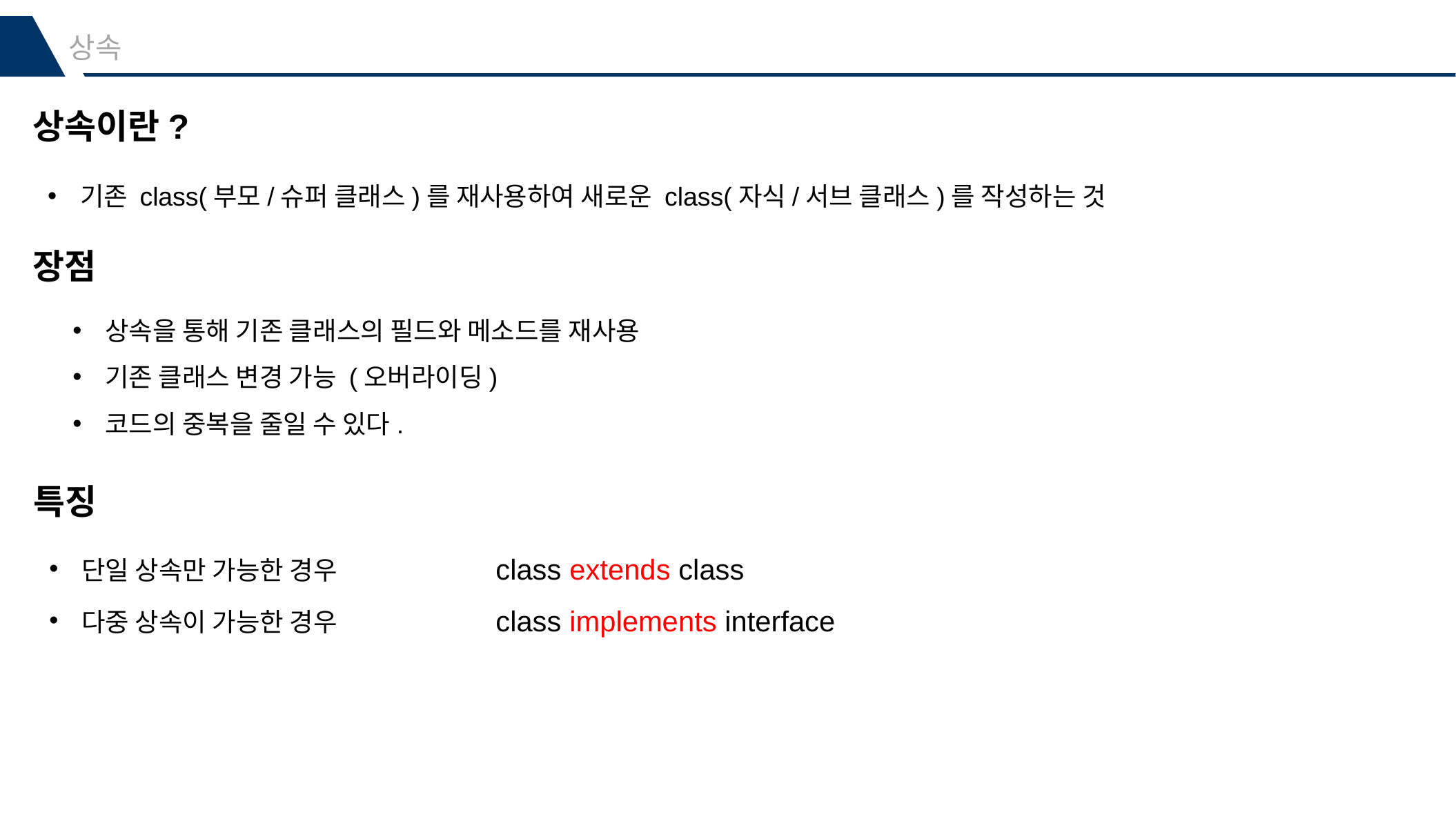

상속

상속이란?
기존 class(부모/슈퍼 클래스)를 재사용하여 새로운 class(자식/서브 클래스)를 작성하는 것
장점
상속을 통해 기존 클래스의 필드와 메소드를 재사용
기존 클래스 변경 가능 (오버라이딩)
코드의 중복을 줄일 수 있다.
특징
단일 상속만 가능한 경우		class extends class
다중 상속이 가능한 경우		class implements interface